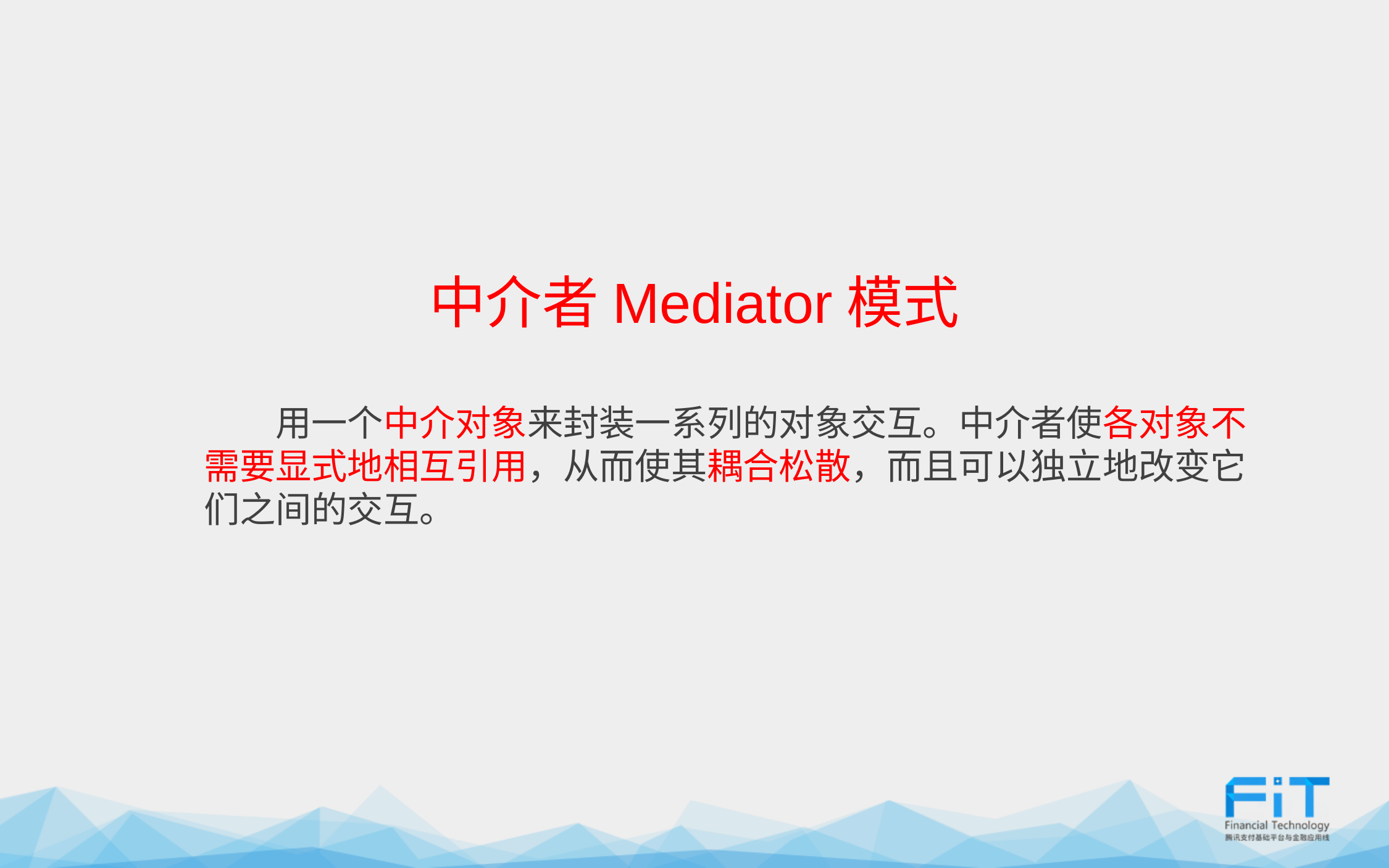

中介者Mediator模式
　　用一个中介对象来封装一系列的对象交互。中介者使各对象不需要显式地相互引用，从而使其耦合松散，而且可以独立地改变它们之间的交互。